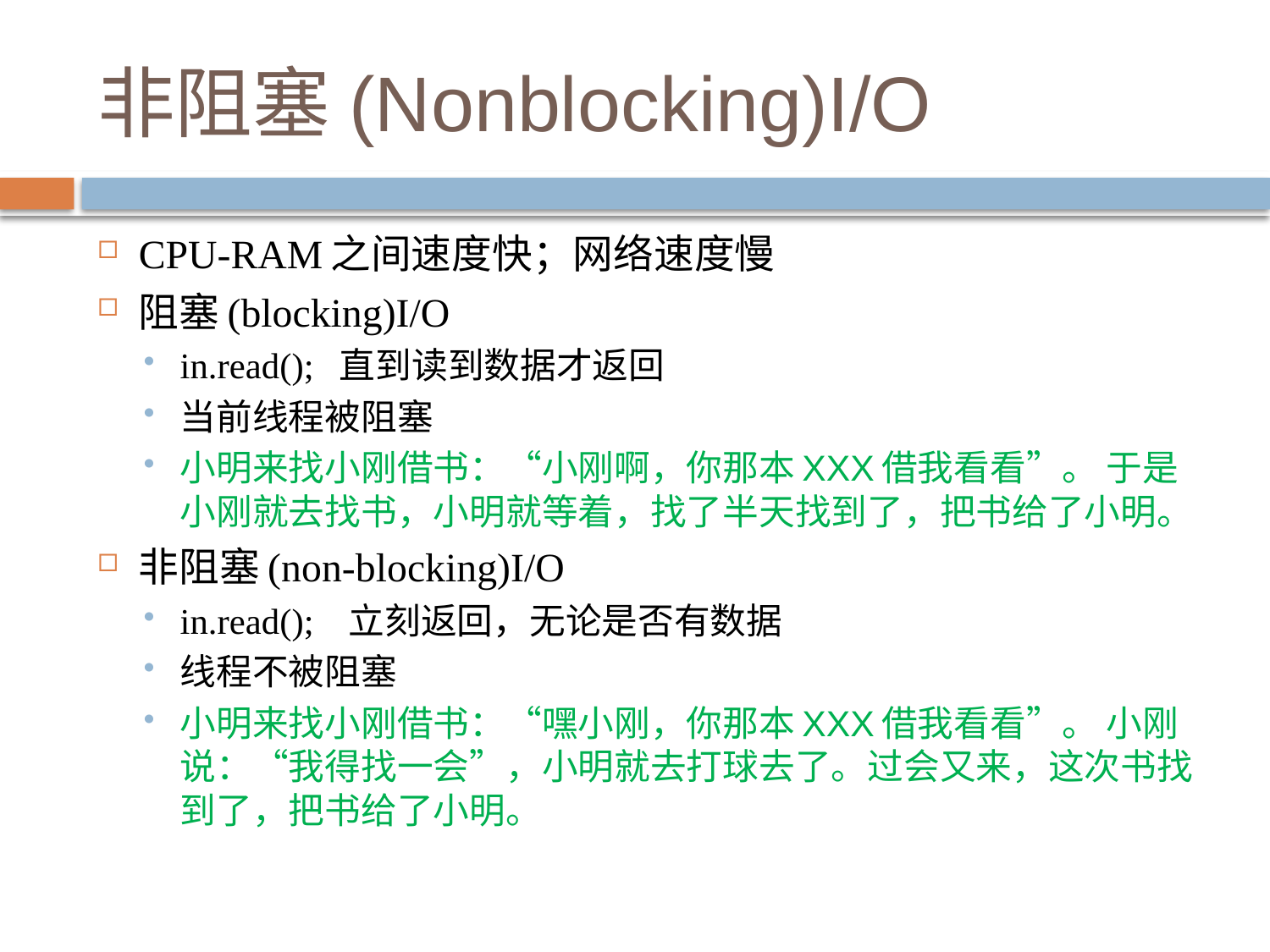

# 非阻塞(Nonblocking)I/O
CPU-RAM之间速度快；网络速度慢
阻塞(blocking)I/O
in.read();  直到读到数据才返回
当前线程被阻塞
小明来找小刚借书：“小刚啊，你那本XXX借我看看”。 于是小刚就去找书，小明就等着，找了半天找到了，把书给了小明。
非阻塞(non-blocking)I/O
in.read();   立刻返回，无论是否有数据
线程不被阻塞
小明来找小刚借书：“嘿小刚，你那本XXX借我看看”。 小刚说：“我得找一会”，小明就去打球去了。过会又来，这次书找到了，把书给了小明。